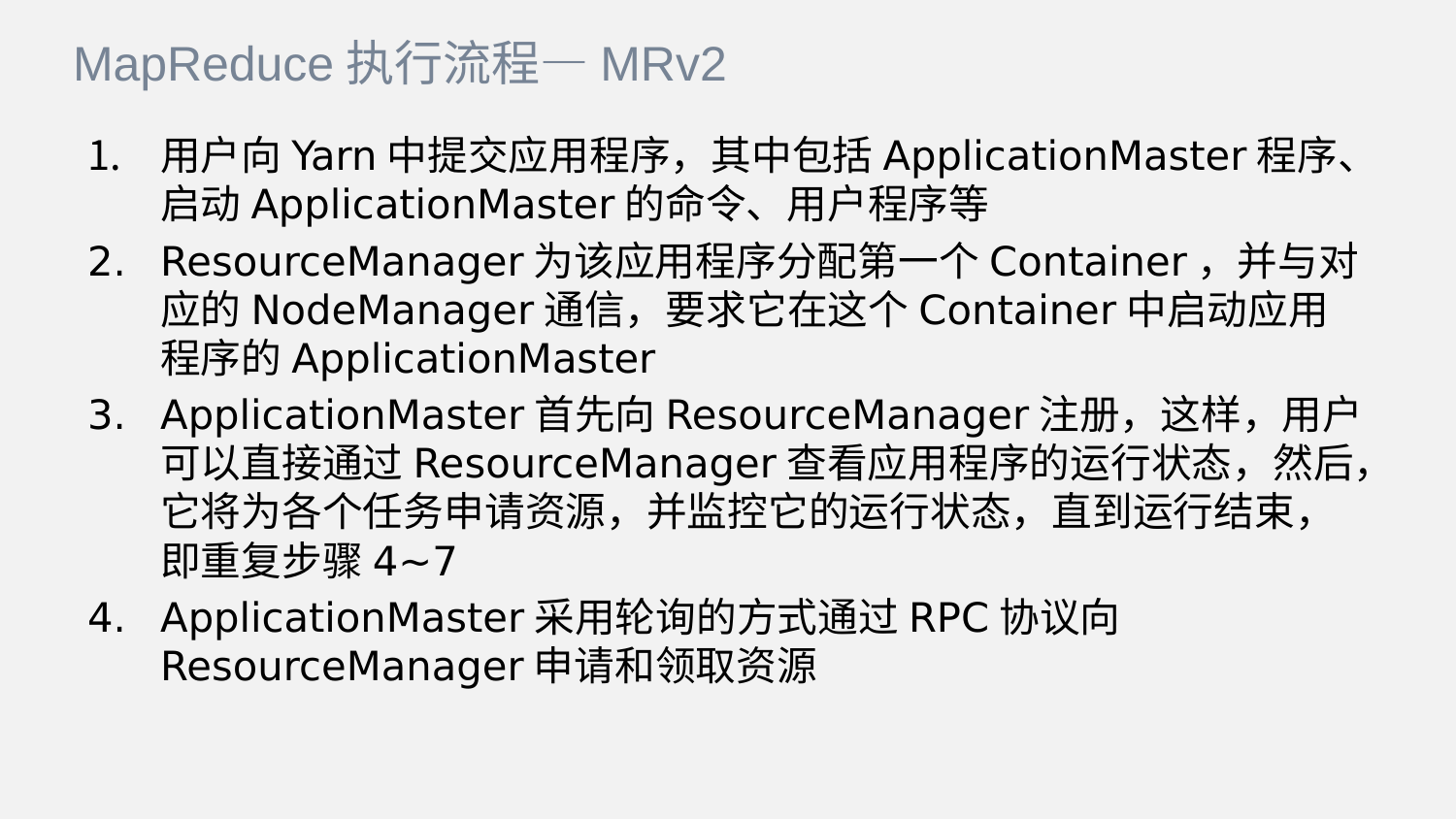

MapReduce执行流程—MRv2
用户向Yarn中提交应用程序，其中包括ApplicationMaster程序、启动ApplicationMaster的命令、用户程序等
ResourceManager为该应用程序分配第一个Container，并与对应的NodeManager通信，要求它在这个Container中启动应用程序的ApplicationMaster
ApplicationMaster首先向ResourceManager注册，这样，用户可以直接通过ResourceManager查看应用程序的运行状态，然后，它将为各个任务申请资源，并监控它的运行状态，直到运行结束，即重复步骤4~7
ApplicationMaster采用轮询的方式通过RPC协议向ResourceManager申请和领取资源